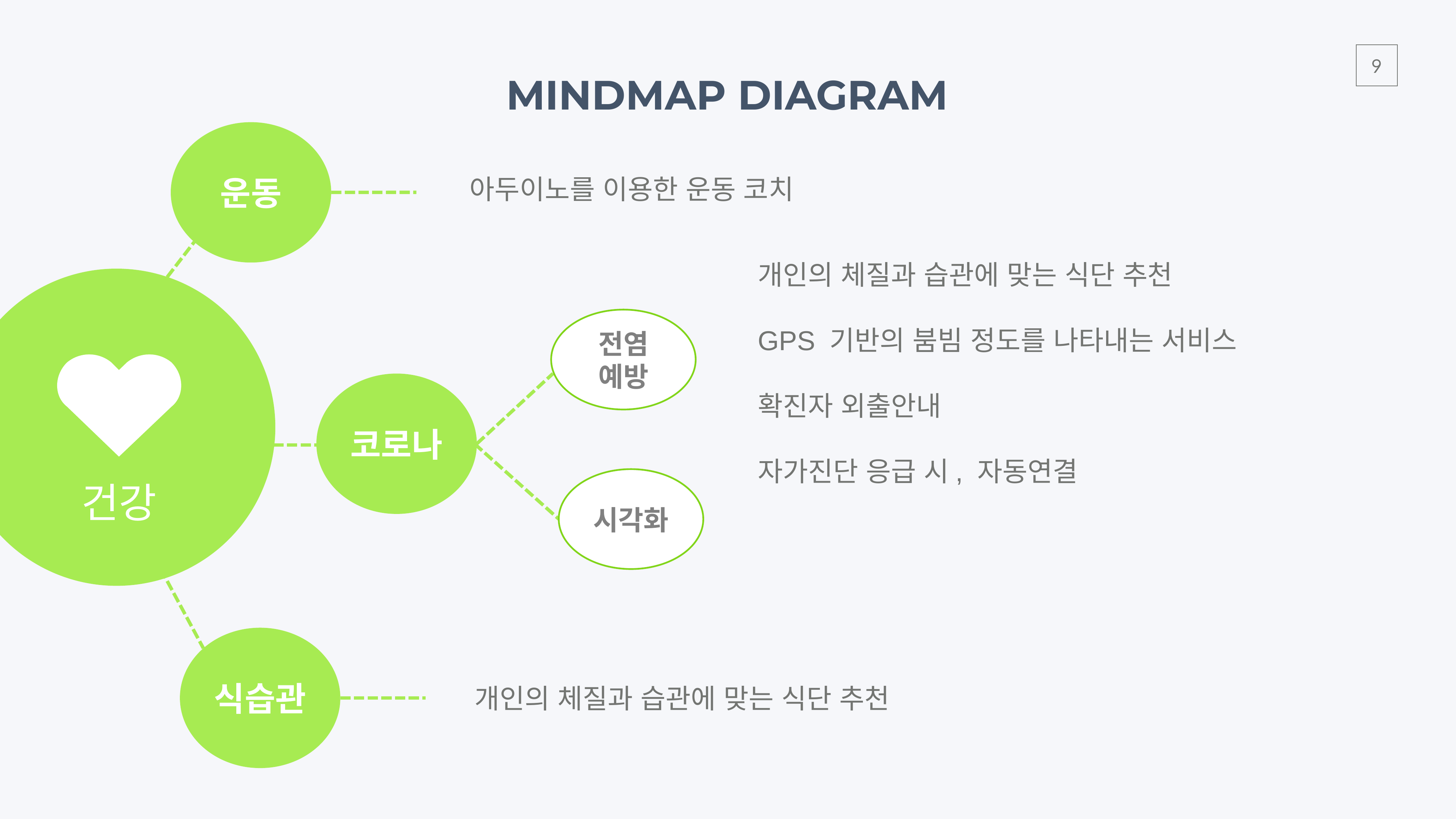

MINDMAP DIAGRAM
운동
아두이노를 이용한 운동 코치
개인의 체질과 습관에 맞는 식단 추천

GPS 기반의 붐빔 정도를 나타내는 서비스

확진자 외출안내

자가진단 응급 시, 자동연결

건강
전염
예방
코로나
시각화
식습관
개인의 체질과 습관에 맞는 식단 추천